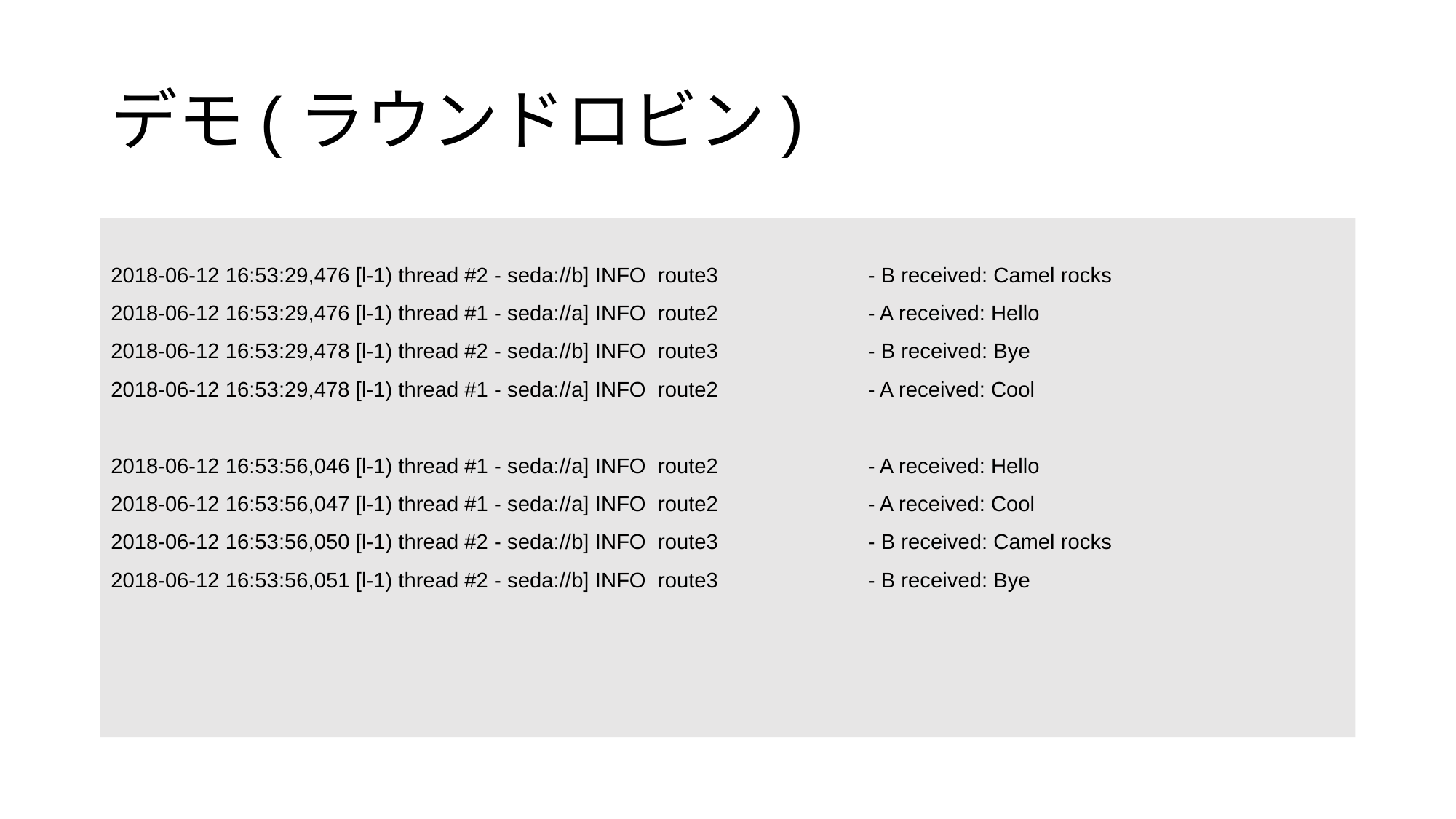

# デモ(ラウンドロビン)

2018-06-12 16:53:29,476 [l-1) thread #2 - seda://b] INFO  route3                         - B received: Camel rocks
2018-06-12 16:53:29,476 [l-1) thread #1 - seda://a] INFO  route2                         - A received: Hello
2018-06-12 16:53:29,478 [l-1) thread #2 - seda://b] INFO  route3                         - B received: Bye
2018-06-12 16:53:29,478 [l-1) thread #1 - seda://a] INFO  route2                         - A received: Cool

2018-06-12 16:53:56,046 [l-1) thread #1 - seda://a] INFO  route2                         - A received: Hello
2018-06-12 16:53:56,047 [l-1) thread #1 - seda://a] INFO  route2                         - A received: Cool
2018-06-12 16:53:56,050 [l-1) thread #2 - seda://b] INFO  route3                         - B received: Camel rocks
2018-06-12 16:53:56,051 [l-1) thread #2 - seda://b] INFO  route3                         - B received: Bye